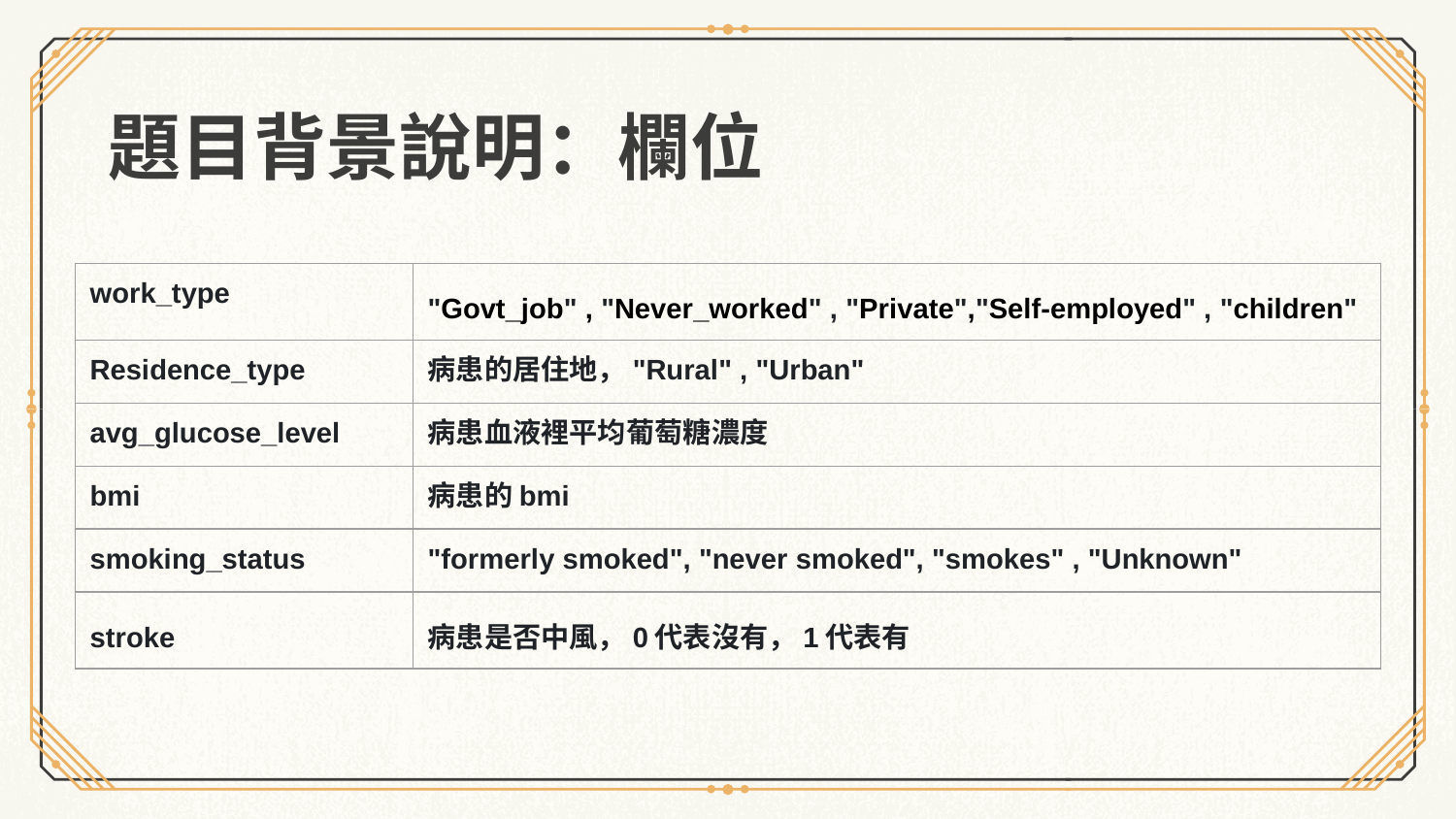

# 題目背景說明：欄位
| work\_type | "Govt\_job" , "Never\_worked" , "Private","Self-employed" , "children" |
| --- | --- |
| Residence\_type | 病患的居住地，"Rural" , "Urban" |
| avg\_glucose\_level | 病患血液裡平均葡萄糖濃度 |
| bmi | 病患的bmi |
| smoking\_status | "formerly smoked", "never smoked", "smokes" , "Unknown" |
| stroke | 病患是否中風，0代表沒有，1代表有 |